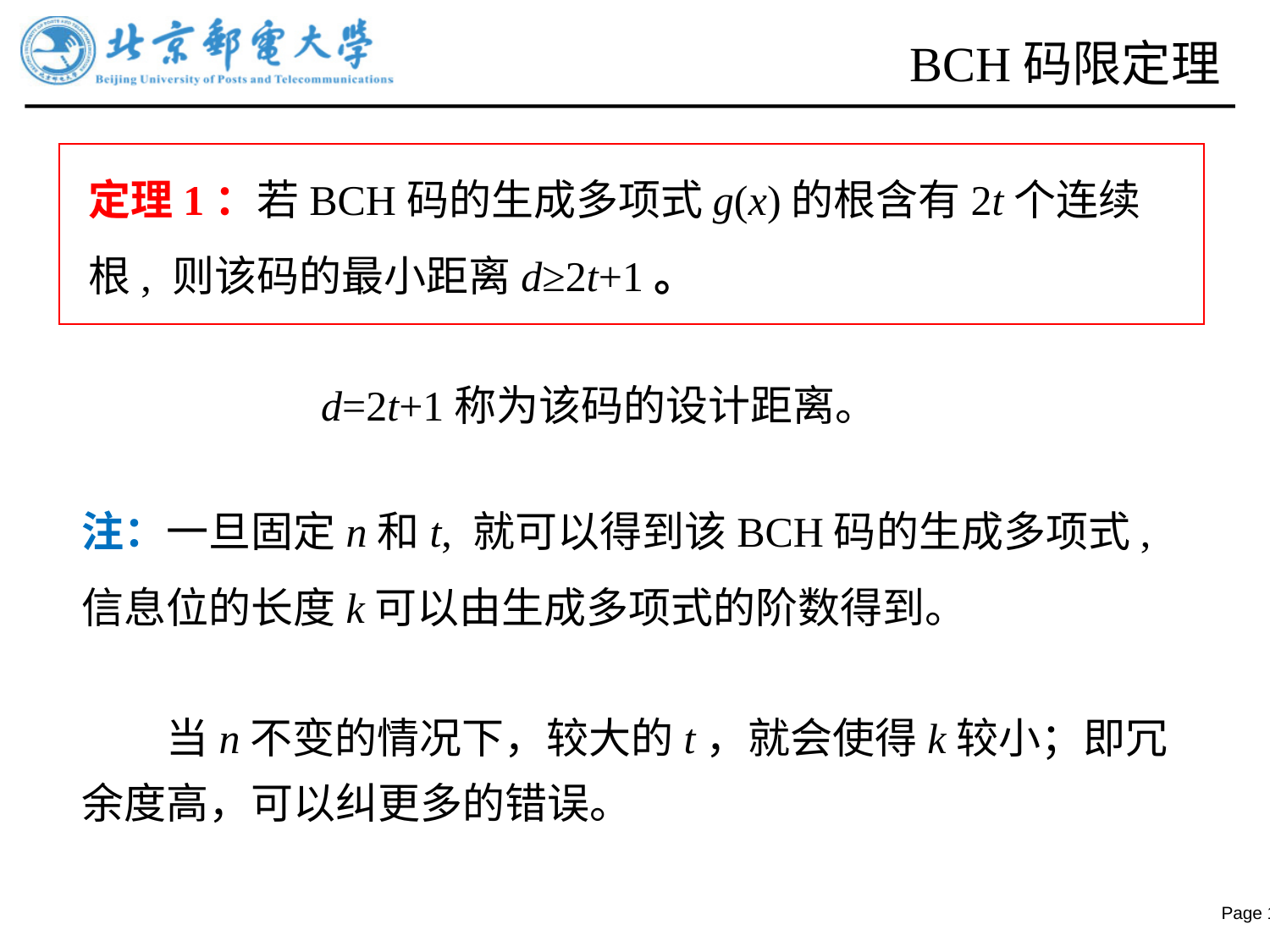

# BCH码限定理
定理1：若BCH码的生成多项式g(x)的根含有2t个连续根, 则该码的最小距离d≥2t+1。

d=2t+1称为该码的设计距离。
注：一旦固定n和t, 就可以得到该BCH码的生成多项式, 信息位的长度k可以由生成多项式的阶数得到。
当n不变的情况下，较大的t，就会使得k较小；即冗余度高，可以纠更多的错误。